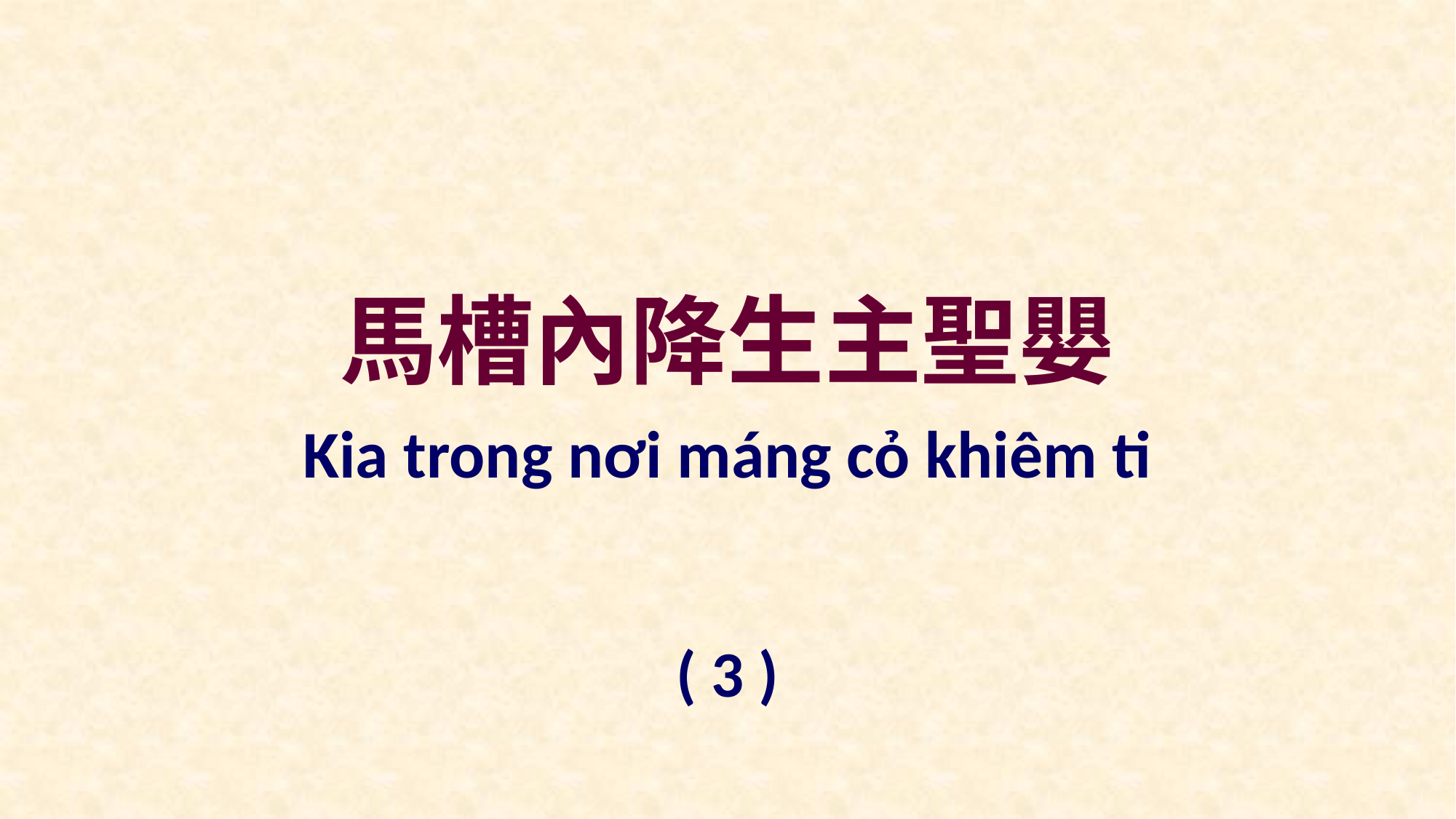

馬槽內降生主聖嬰
Kia trong nơi máng cỏ khiêm ti
( 3 )